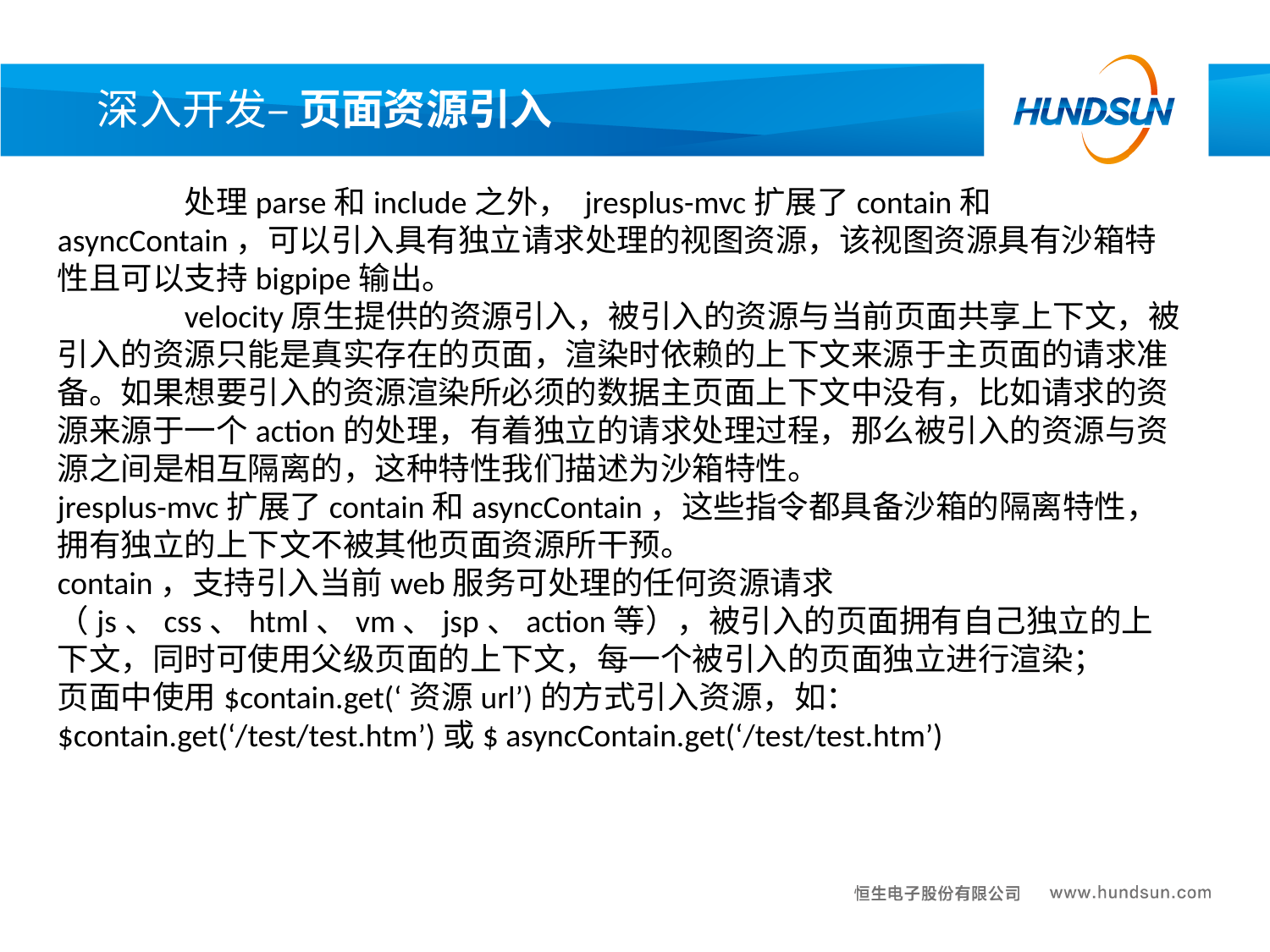

深入开发– 页面资源引入
	处理parse和include之外， jresplus-mvc扩展了contain和asyncContain，可以引入具有独立请求处理的视图资源，该视图资源具有沙箱特性且可以支持bigpipe输出。
	velocity原生提供的资源引入，被引入的资源与当前页面共享上下文，被引入的资源只能是真实存在的页面，渲染时依赖的上下文来源于主页面的请求准备。如果想要引入的资源渲染所必须的数据主页面上下文中没有，比如请求的资源来源于一个action的处理，有着独立的请求处理过程，那么被引入的资源与资源之间是相互隔离的，这种特性我们描述为沙箱特性。
jresplus-mvc扩展了contain和asyncContain，这些指令都具备沙箱的隔离特性，拥有独立的上下文不被其他页面资源所干预。
contain，支持引入当前web服务可处理的任何资源请求（js、css、html、vm、jsp、action等），被引入的页面拥有自己独立的上下文，同时可使用父级页面的上下文，每一个被引入的页面独立进行渲染；
页面中使用$contain.get(‘资源url’)的方式引入资源，如：
$contain.get(‘/test/test.htm’)或$ asyncContain.get(‘/test/test.htm’)